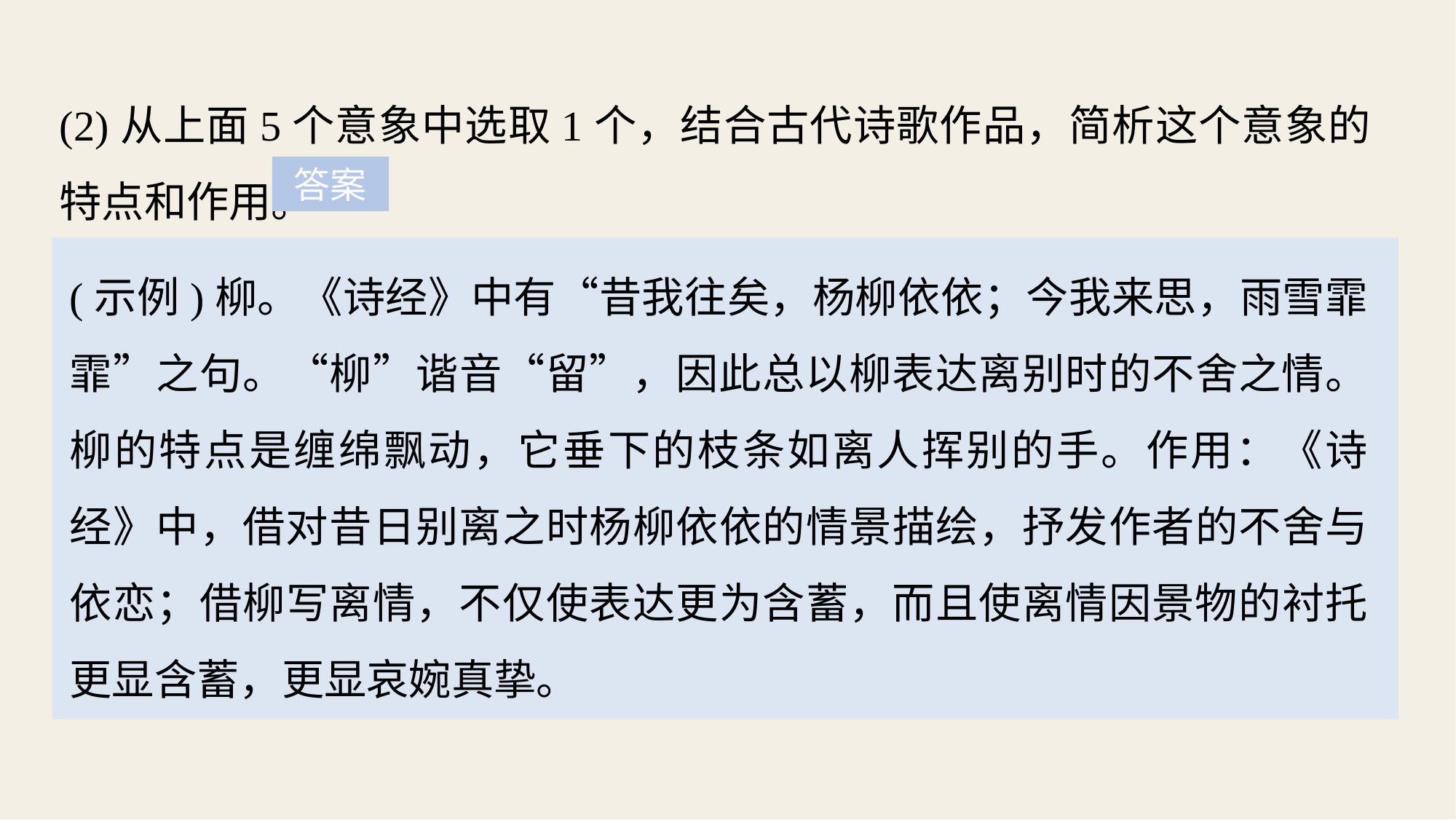

(2)从上面5个意象中选取1个，结合古代诗歌作品，简析这个意象的特点和作用。
答案
(示例)柳。《诗经》中有“昔我往矣，杨柳依依；今我来思，雨雪霏霏”之句。“柳”谐音“留”，因此总以柳表达离别时的不舍之情。柳的特点是缠绵飘动，它垂下的枝条如离人挥别的手。作用：《诗经》中，借对昔日别离之时杨柳依依的情景描绘，抒发作者的不舍与依恋；借柳写离情，不仅使表达更为含蓄，而且使离情因景物的衬托更显含蓄，更显哀婉真挚。